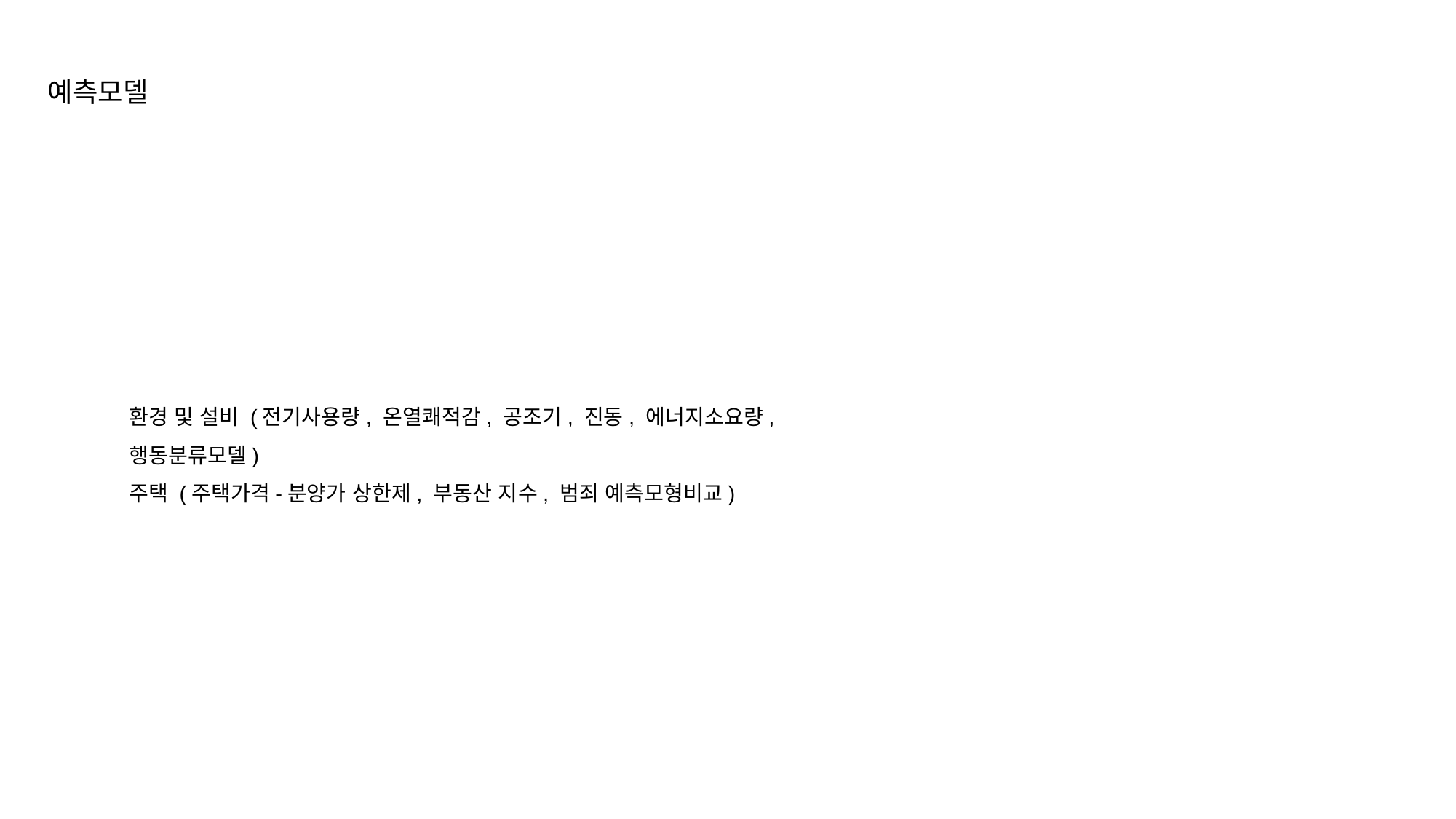

예측모델
환경 및 설비 (전기사용량, 온열쾌적감, 공조기, 진동, 에너지소요량, 행동분류모델)
주택 (주택가격-분양가 상한제, 부동산 지수, 범죄 예측모형비교)